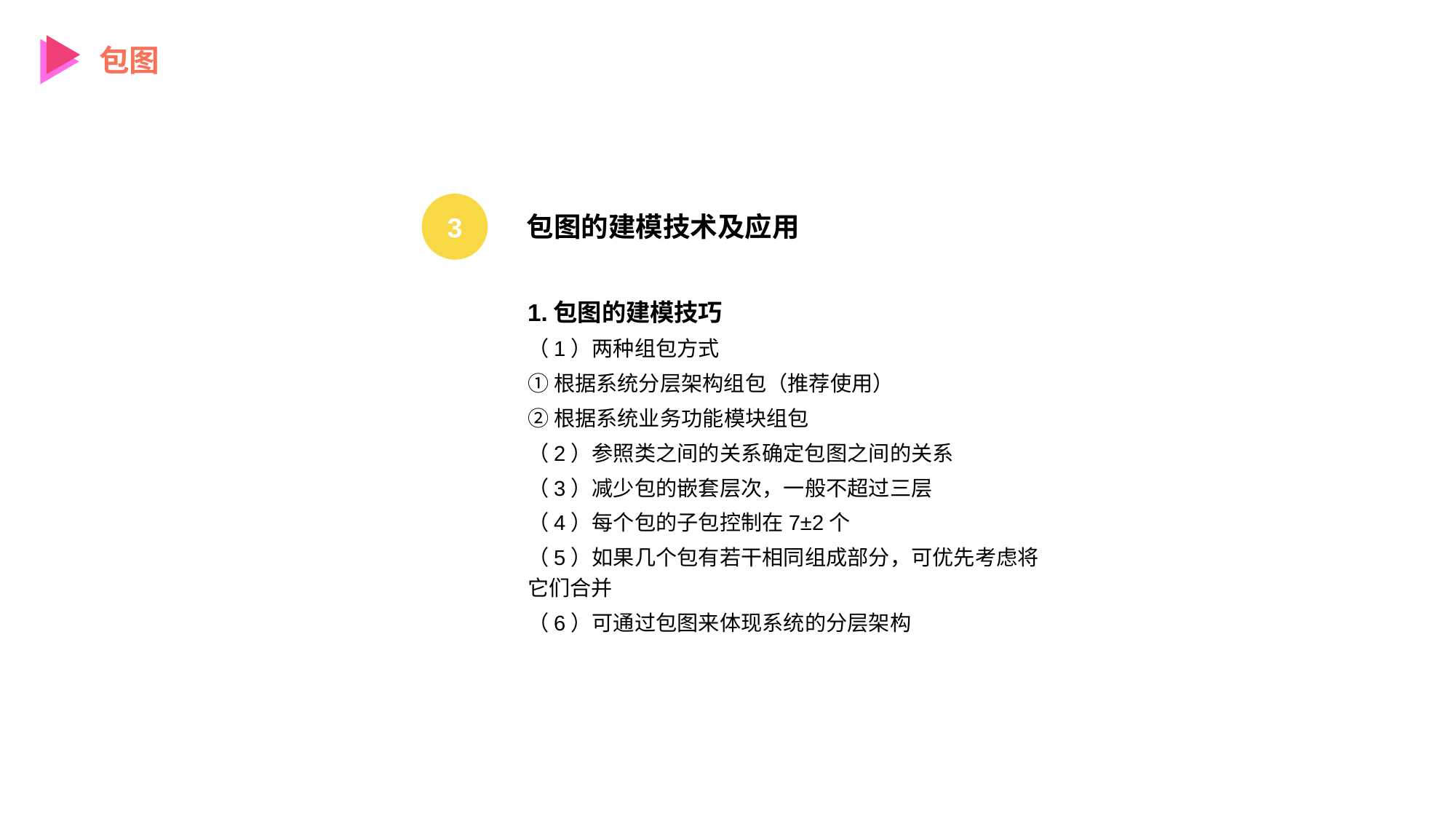

包图
3
包图的建模技术及应用
1.包图的建模技巧
（1）两种组包方式
①根据系统分层架构组包（推荐使用）
②根据系统业务功能模块组包
（2）参照类之间的关系确定包图之间的关系
（3）减少包的嵌套层次，一般不超过三层
（4）每个包的子包控制在7±2个
（5）如果几个包有若干相同组成部分，可优先考虑将它们合并
（6）可通过包图来体现系统的分层架构